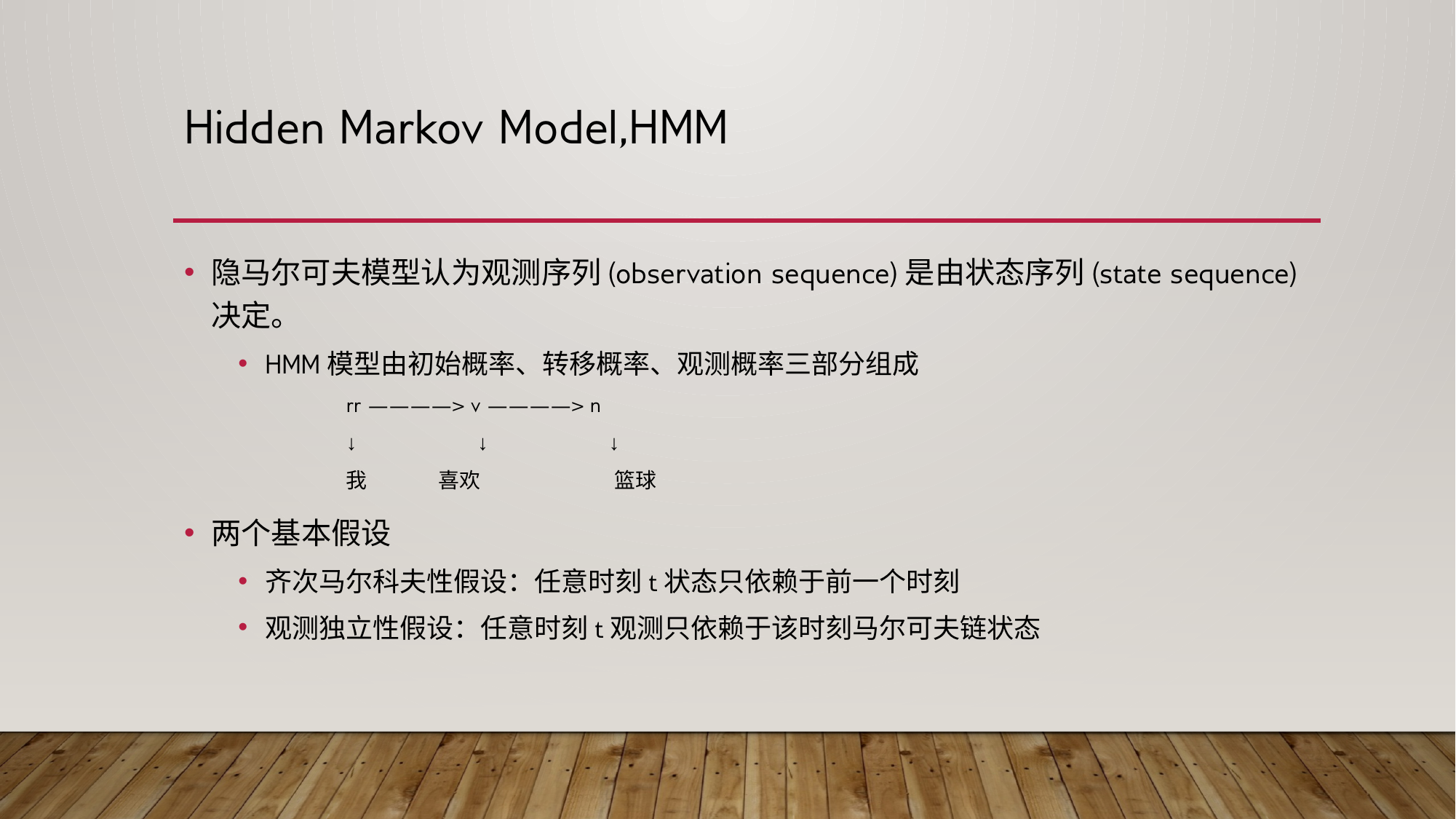

# Hidden Markov Model,HMM
隐马尔可夫模型认为观测序列(observation sequence)是由状态序列(state sequence)决定。
HMM模型由初始概率、转移概率、观测概率三部分组成
rr ————> v ————> n
↓                   ↓                   ↓
我               喜欢 	           篮球
两个基本假设
齐次马尔科夫性假设：任意时刻t状态只依赖于前一个时刻
观测独立性假设：任意时刻t观测只依赖于该时刻马尔可夫链状态